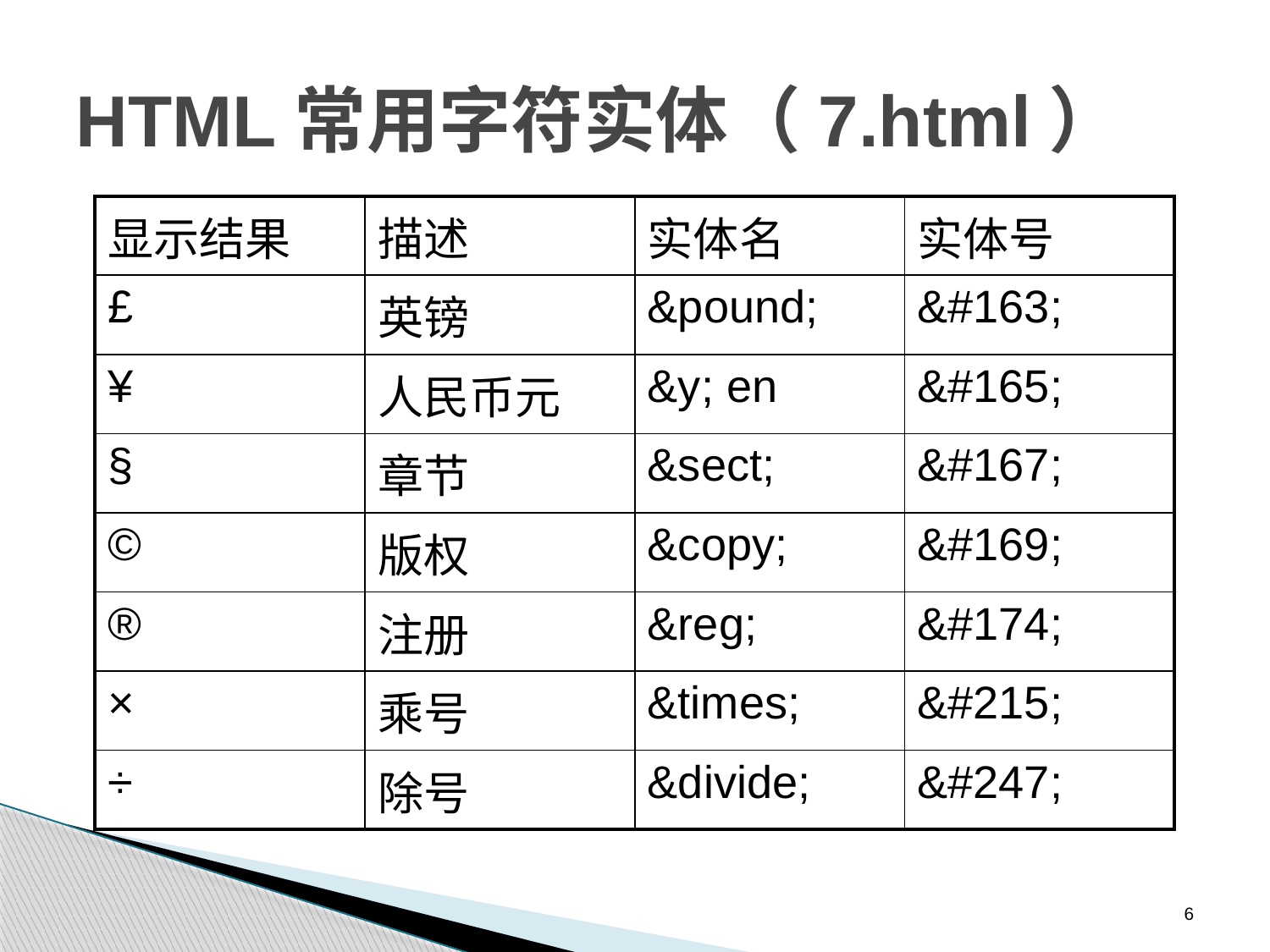

# HTML常用字符实体（7.html）
| 显示结果 | 描述 | 实体名 | 实体号 |
| --- | --- | --- | --- |
| £ | 英镑 | &pound; | &#163; |
| ¥ | 人民币元 | &y; en | &#165; |
| § | 章节 | &sect; | &#167; |
| © | 版权 | &copy; | &#169; |
| ® | 注册 | &reg; | &#174; |
| × | 乘号 | &times; | &#215; |
| ÷ | 除号 | &divide; | &#247; |
6